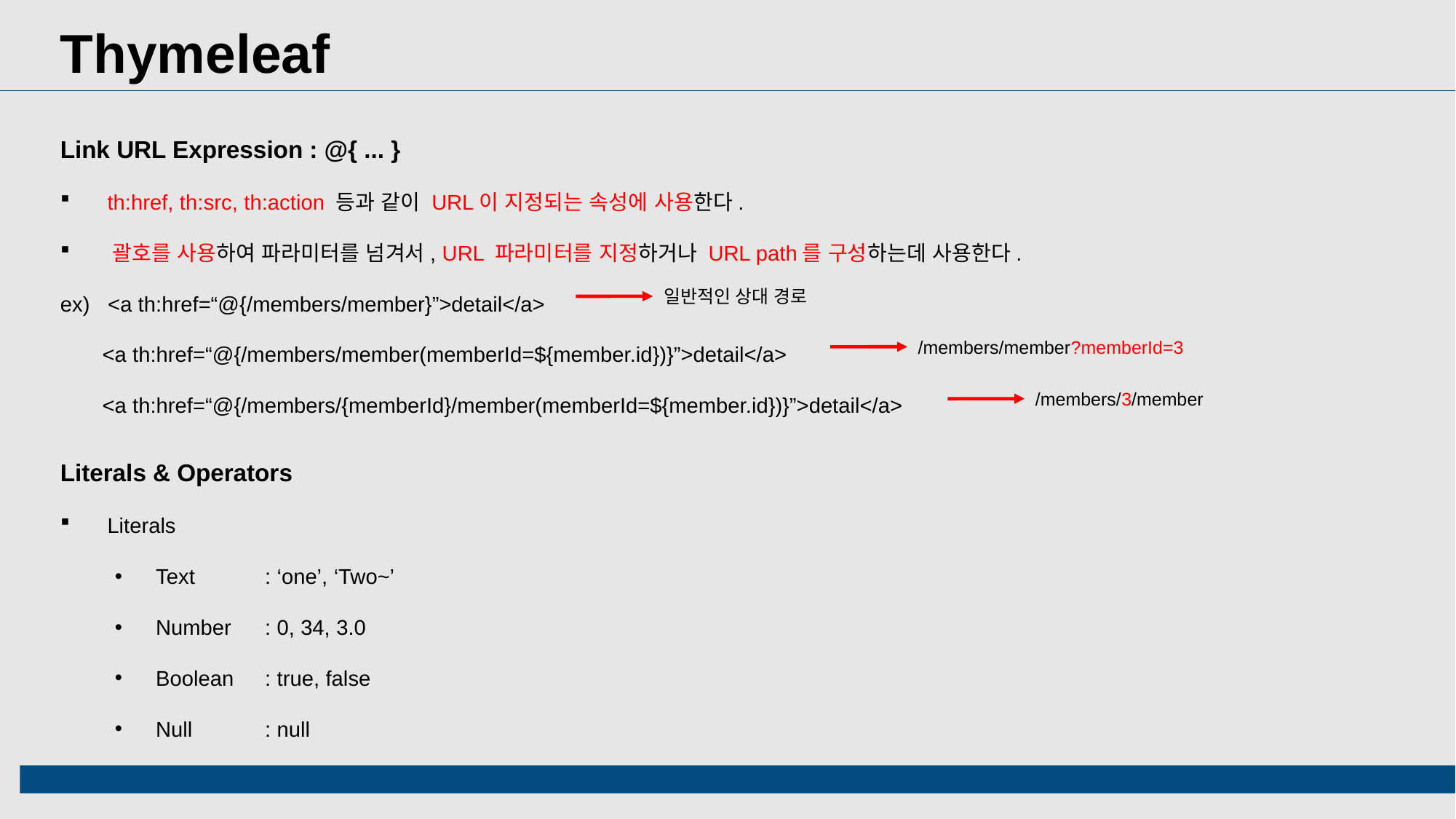

Thymeleaf
Link URL Expression : @{ ... }
 th:href, th:src, th:action 등과 같이 URL이 지정되는 속성에 사용한다.
 괄호를 사용하여 파라미터를 넘겨서, URL 파라미터를 지정하거나 URL path를 구성하는데 사용한다.
ex)   <a th:href=“@{/members/member}”>detail</a>
       <a th:href=“@{/members/member(memberId=${member.id})}”>detail</a>
       <a th:href=“@{/members/{memberId}/member(memberId=${member.id})}”>detail</a>

Literals & Operators
 Literals
Text 	: ‘one’, ‘Two~’
Number	: 0, 34, 3.0
Boolean 	: true, false
Null 	: null
일반적인 상대 경로
/members/member?memberId=3
/members/3/member